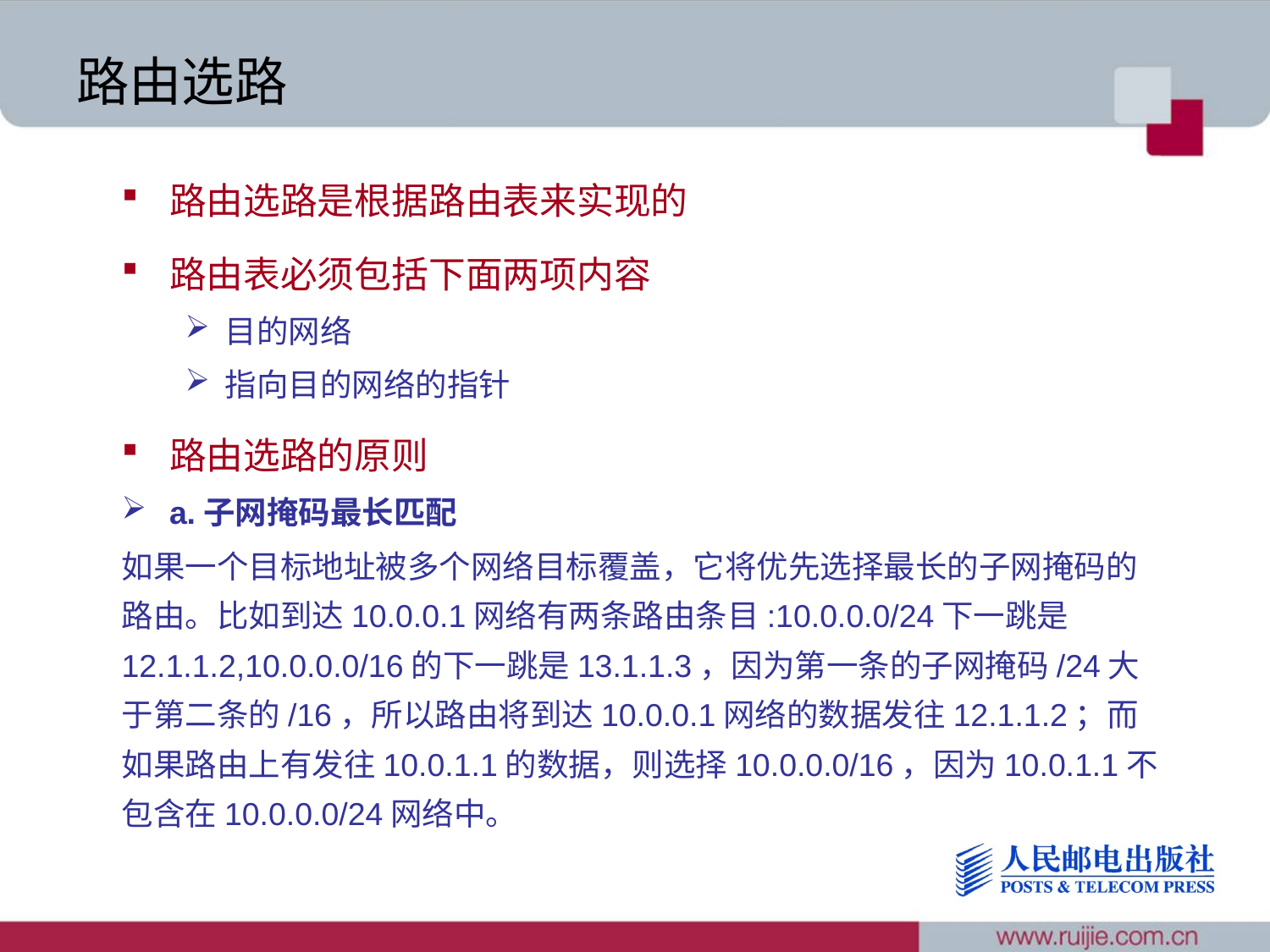

# 路由选路
路由选路是根据路由表来实现的
路由表必须包括下面两项内容
目的网络
指向目的网络的指针
路由选路的原则
a.子网掩码最长匹配
如果一个目标地址被多个网络目标覆盖，它将优先选择最长的子网掩码的路由。比如到达10.0.0.1网络有两条路由条目:10.0.0.0/24下一跳是12.1.1.2,10.0.0.0/16的下一跳是13.1.1.3，因为第一条的子网掩码/24大于第二条的/16，所以路由将到达10.0.0.1网络的数据发往12.1.1.2；而如果路由上有发往10.0.1.1的数据，则选择10.0.0.0/16，因为10.0.1.1不包含在10.0.0.0/24网络中。